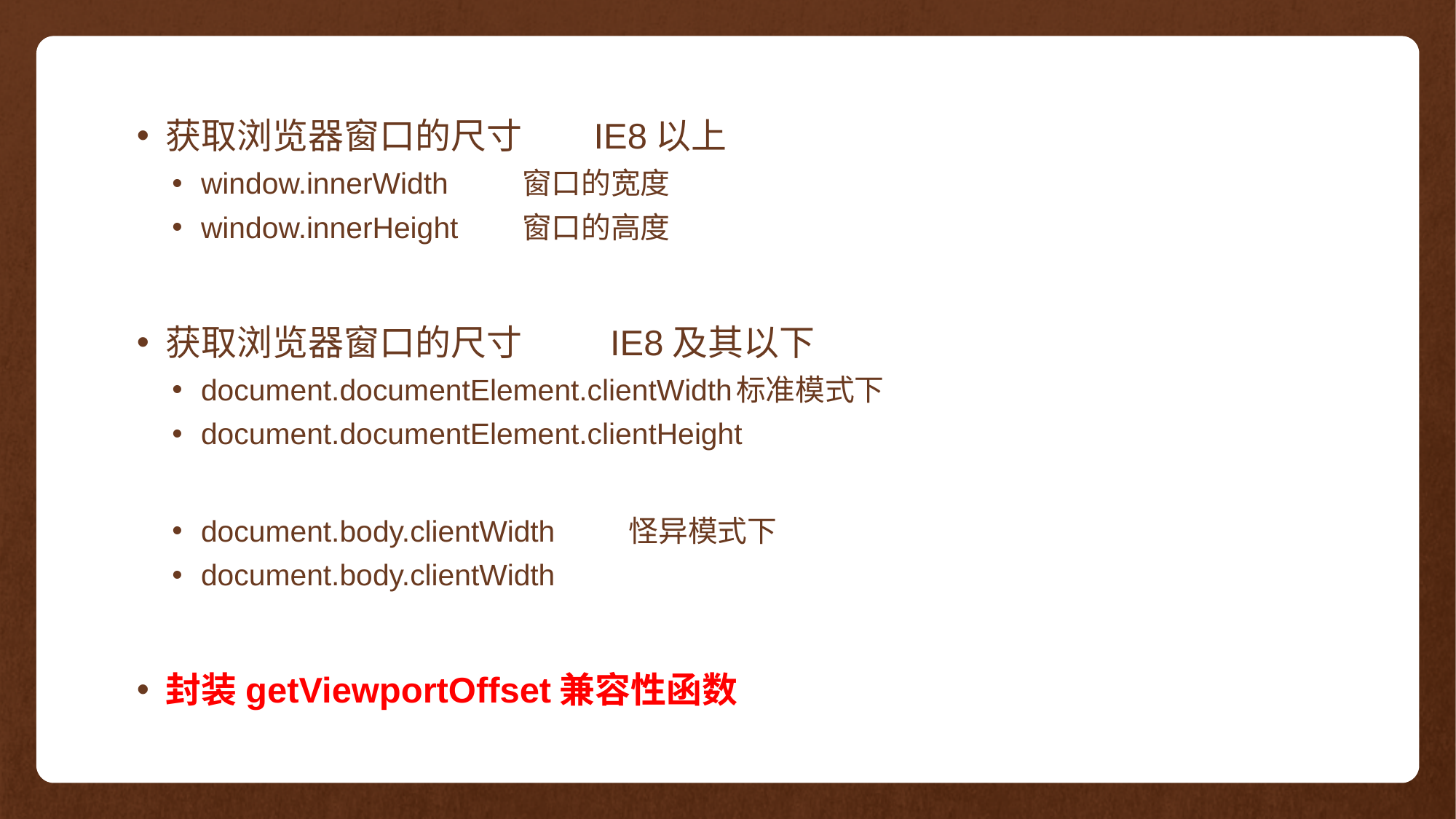

获取浏览器窗口的尺寸	IE8以上
window.innerWidth		窗口的宽度
window.innerHeight		窗口的高度

获取浏览器窗口的尺寸	 IE8及其以下
document.documentElement.clientWidth	标准模式下
document.documentElement.clientHeight

document.body.clientWidth			怪异模式下
document.body.clientWidth

封装getViewportOffset兼容性函数